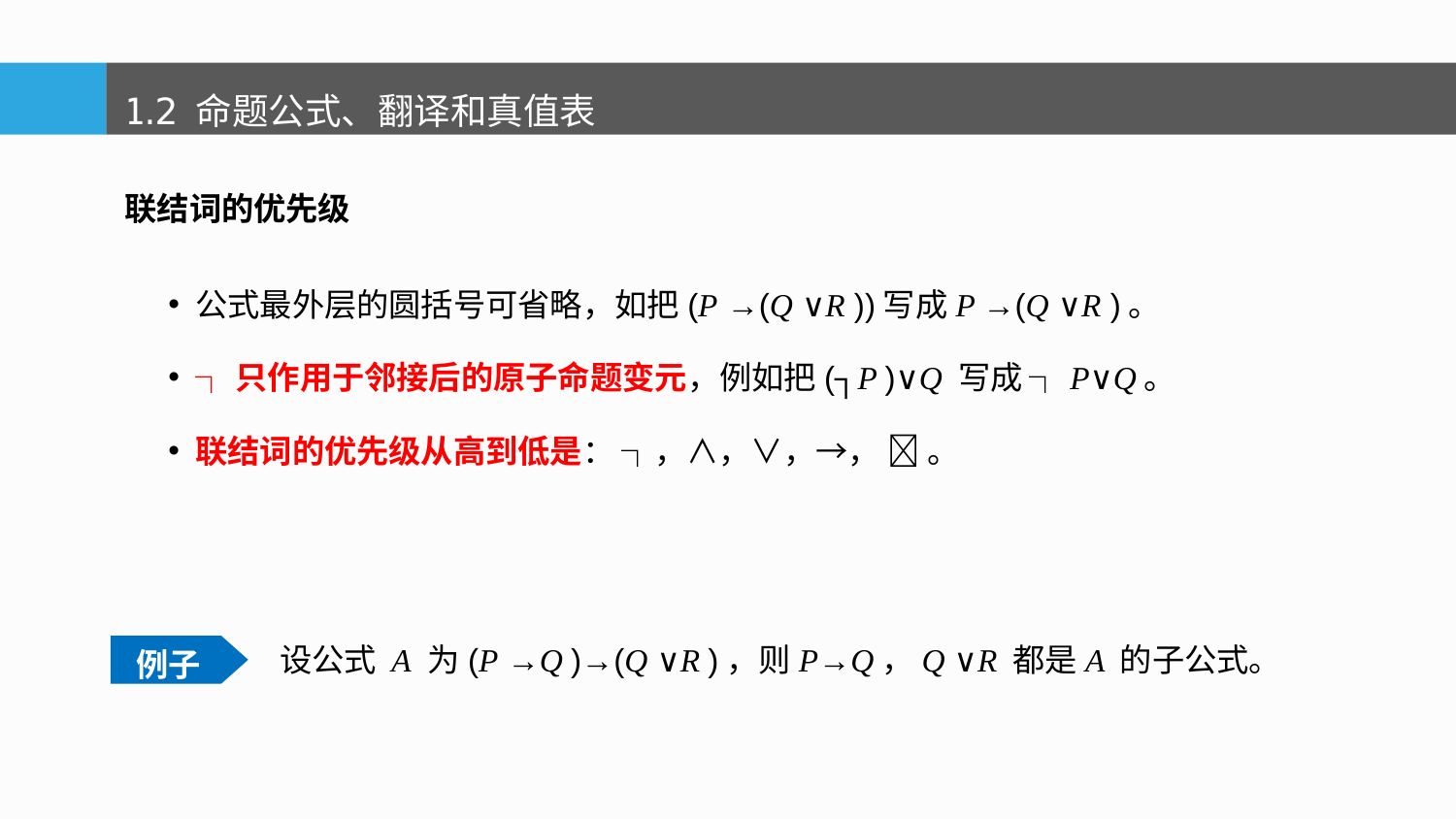

1.2 命题公式、翻译和真值表

联结词的优先级
公式最外层的圆括号可省略，如把(P →(Q ∨R ))写成P →(Q ∨R )。
┐只作用于邻接后的原子命题变元，例如把(┐P )∨Q 写成 ┐P∨Q。
联结词的优先级从高到低是： ┐，∧，∨，→， ↔ 。
设公式 A 为(P →Q )→(Q ∨R )，则P→Q，Q ∨R 都是A 的子公式。
例子